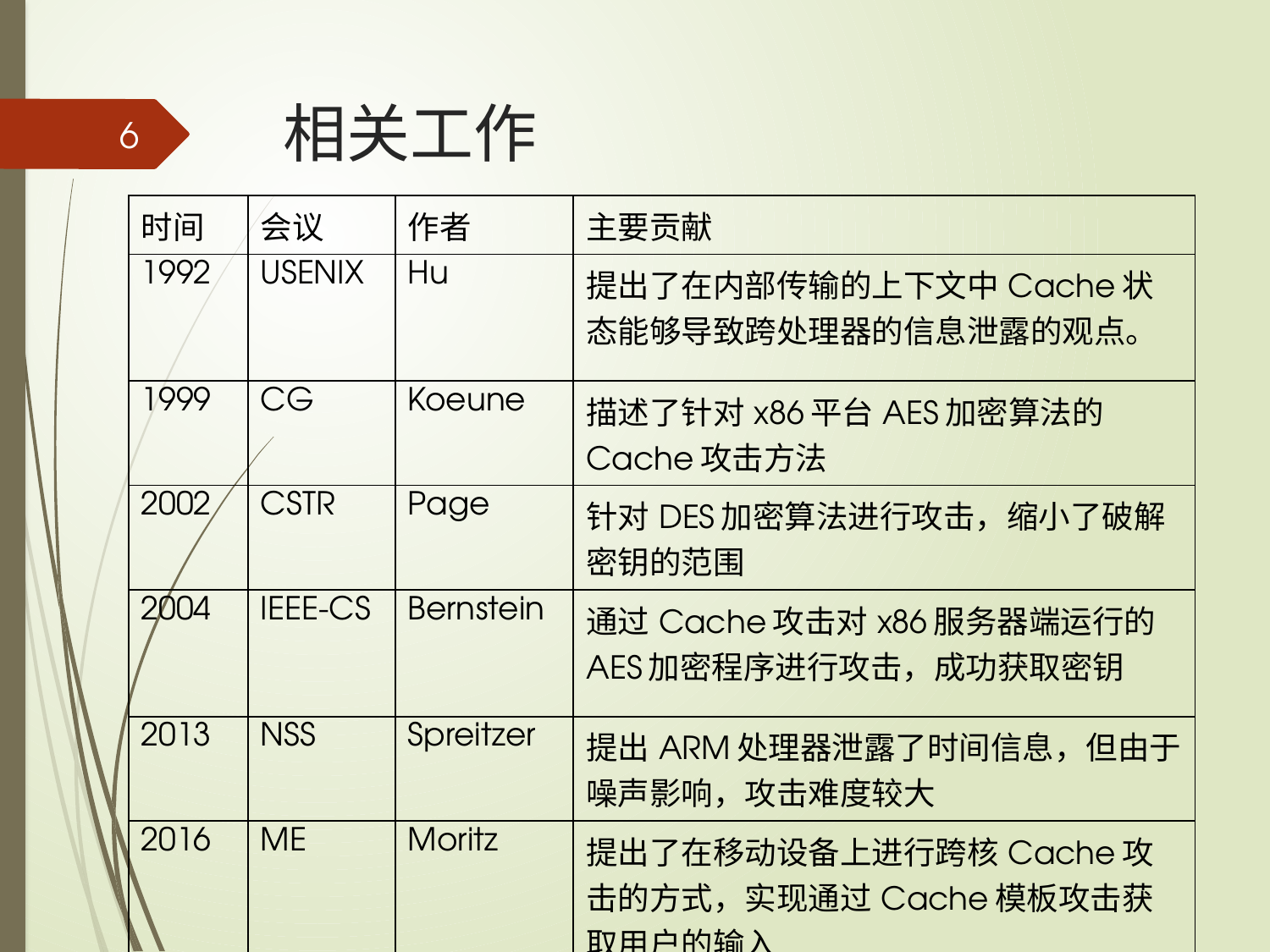

# 相关工作
6
| 时间 | 会议 | 作者 | 主要贡献 |
| --- | --- | --- | --- |
| 1992 | USENIX | Hu | 提出了在内部传输的上下文中Cache状态能够导致跨处理器的信息泄露的观点。 |
| 1999 | CG | Koeune | 描述了针对x86平台AES加密算法的Cache攻击方法 |
| 2002 | CSTR | Page | 针对DES加密算法进行攻击，缩小了破解密钥的范围 |
| 2004 | IEEE-CS | Bernstein | 通过Cache攻击对x86服务器端运行的AES加密程序进行攻击，成功获取密钥 |
| 2013 | NSS | Spreitzer | 提出ARM处理器泄露了时间信息，但由于噪声影响，攻击难度较大 |
| 2016 | ME | Moritz | 提出了在移动设备上进行跨核Cache攻击的方式，实现通过Cache模板攻击获取用户的输入 |